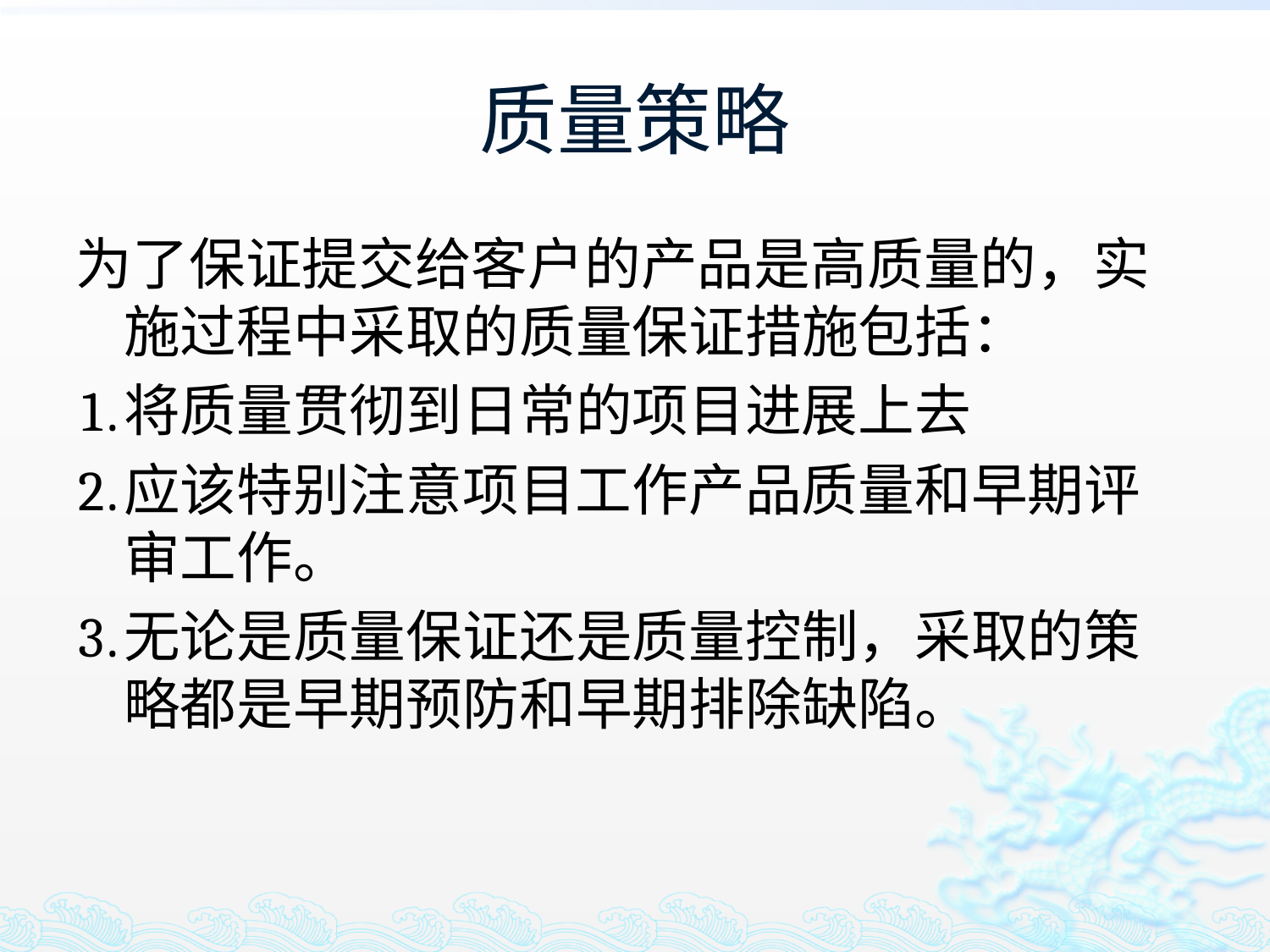

# 质量策略
为了保证提交给客户的产品是高质量的，实施过程中采取的质量保证措施包括：
1.	将质量贯彻到日常的项目进展上去
2.	应该特别注意项目工作产品质量和早期评审工作。
3.	无论是质量保证还是质量控制，采取的策略都是早期预防和早期排除缺陷。